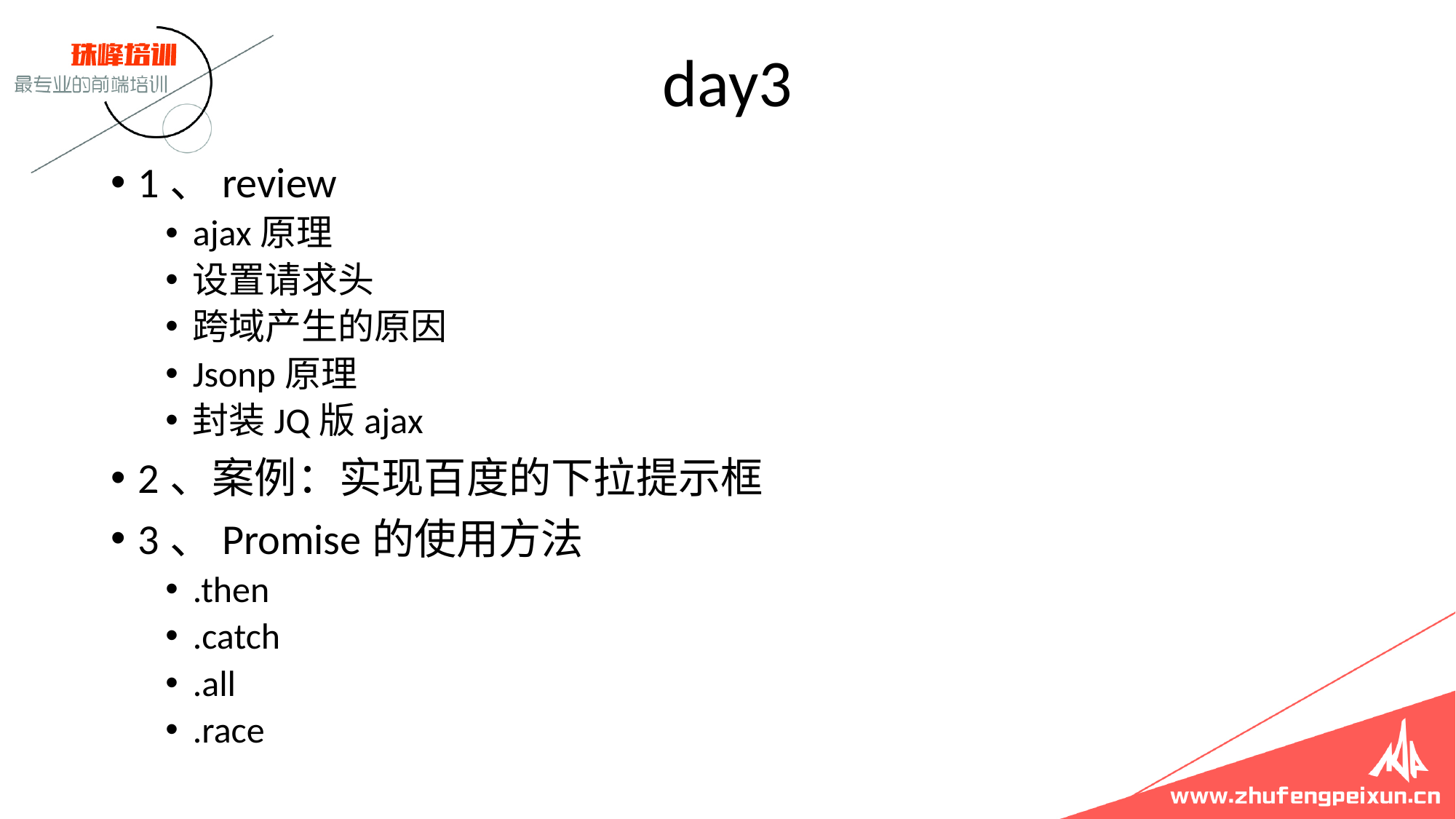

# day3
1、review
ajax原理
设置请求头
跨域产生的原因
Jsonp原理
封装JQ版ajax
2、案例：实现百度的下拉提示框
3、Promise的使用方法
.then
.catch
.all
.race